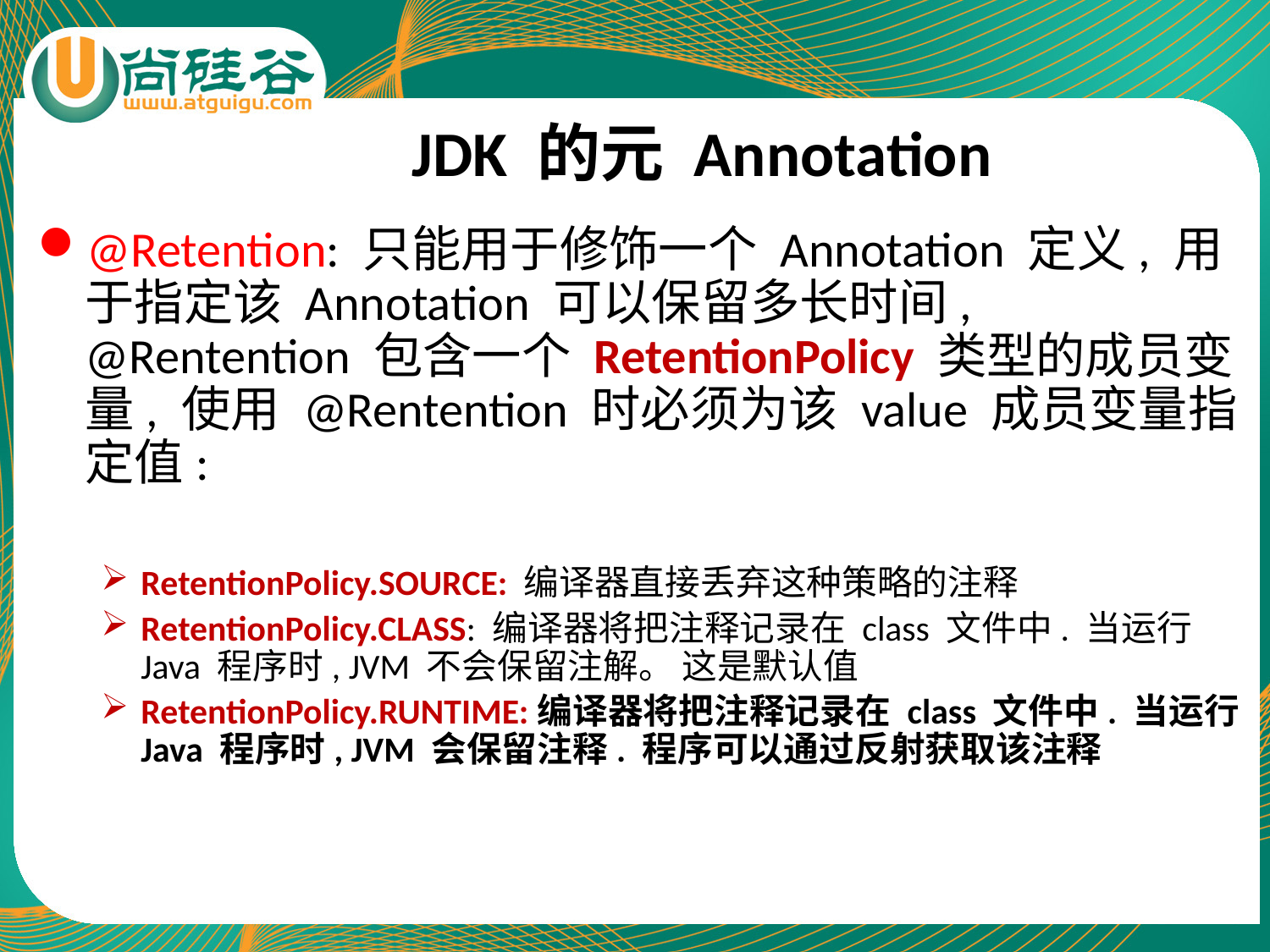

# JDK 的元 Annotation
@Retention: 只能用于修饰一个 Annotation 定义, 用于指定该 Annotation 可以保留多长时间, @Rentention 包含一个 RetentionPolicy 类型的成员变量, 使用 @Rentention 时必须为该 value 成员变量指定值:

RetentionPolicy.SOURCE: 编译器直接丢弃这种策略的注释
RetentionPolicy.CLASS: 编译器将把注释记录在 class 文件中. 当运行 Java 程序时, JVM 不会保留注解。 这是默认值
RetentionPolicy.RUNTIME:编译器将把注释记录在 class 文件中. 当运行 Java 程序时, JVM 会保留注释. 程序可以通过反射获取该注释